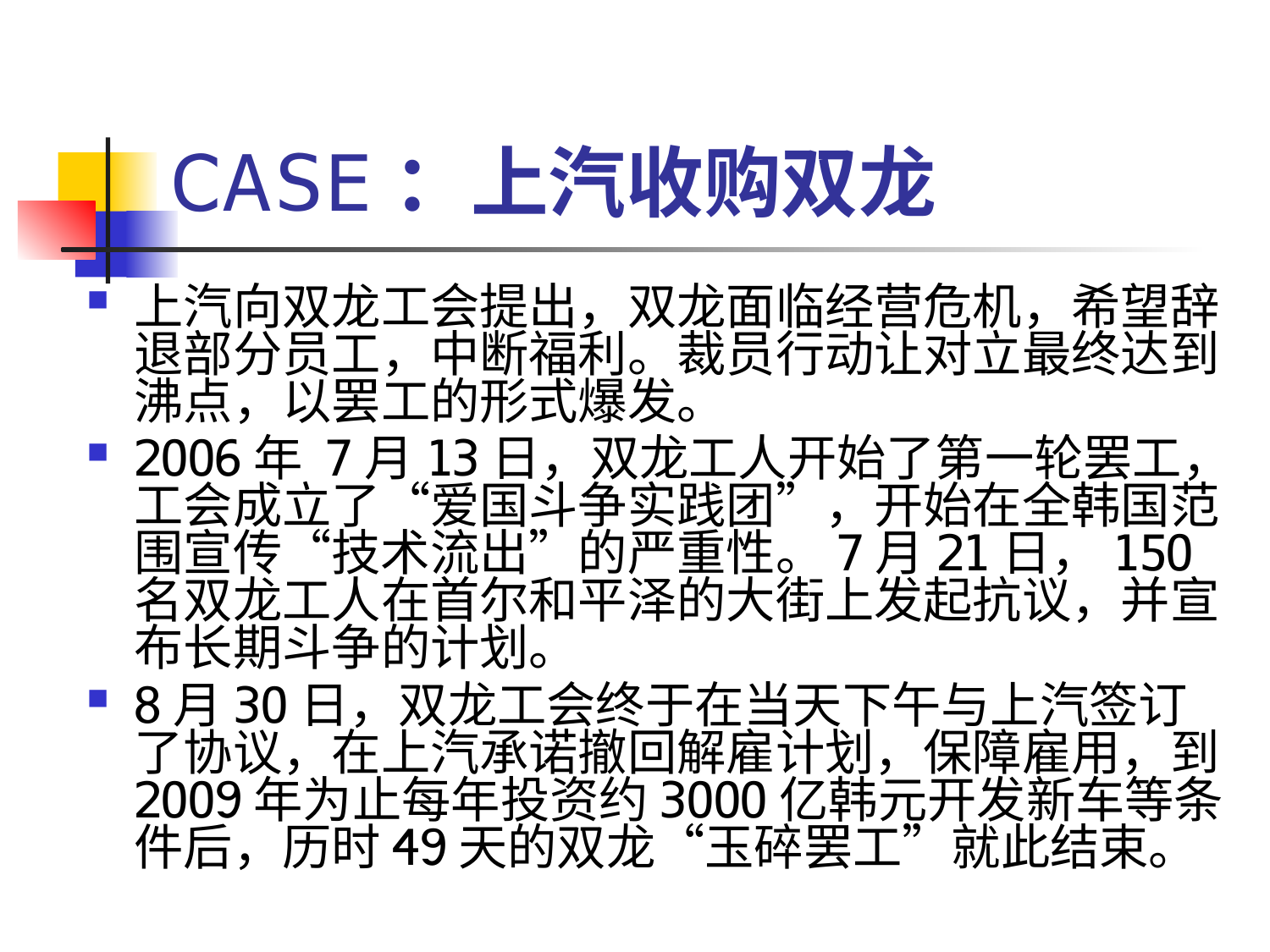

CASE：上汽收购双龙
上汽向双龙工会提出，双龙面临经营危机，希望辞退部分员工，中断福利。裁员行动让对立最终达到沸点，以罢工的形式爆发。
2006年 7月13日，双龙工人开始了第一轮罢工，工会成立了“爱国斗争实践团”，开始在全韩国范围宣传“技术流出”的严重性。7月21日，150名双龙工人在首尔和平泽的大街上发起抗议，并宣布长期斗争的计划。
8月30日，双龙工会终于在当天下午与上汽签订了协议，在上汽承诺撤回解雇计划，保障雇用，到2009年为止每年投资约3000亿韩元开发新车等条件后，历时49天的双龙“玉碎罢工”就此结束。